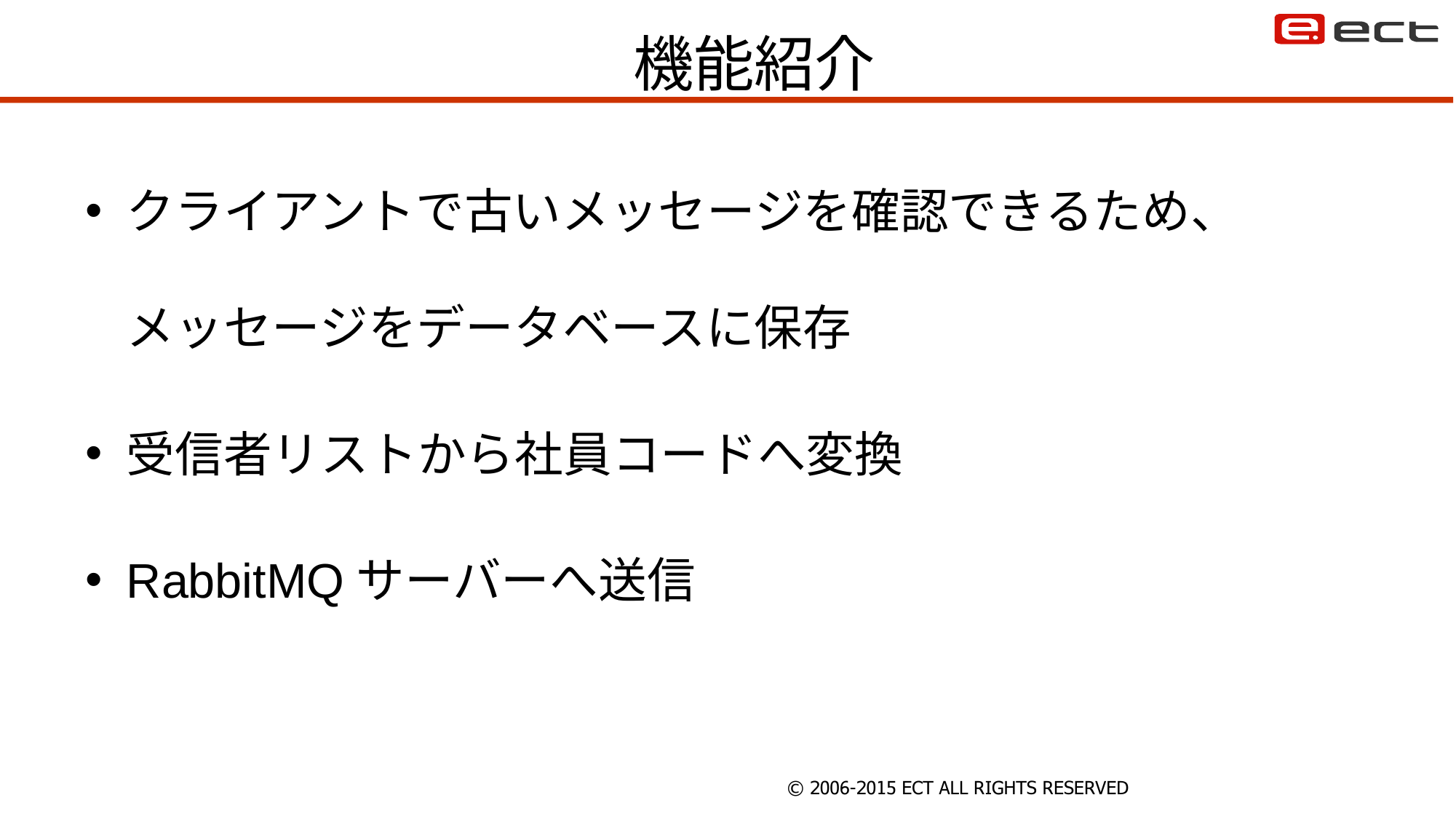

# 機能紹介
クライアントで古いメッセージを確認できるため、メッセージをデータベースに保存
受信者リストから社員コードへ変換
RabbitMQサーバーへ送信